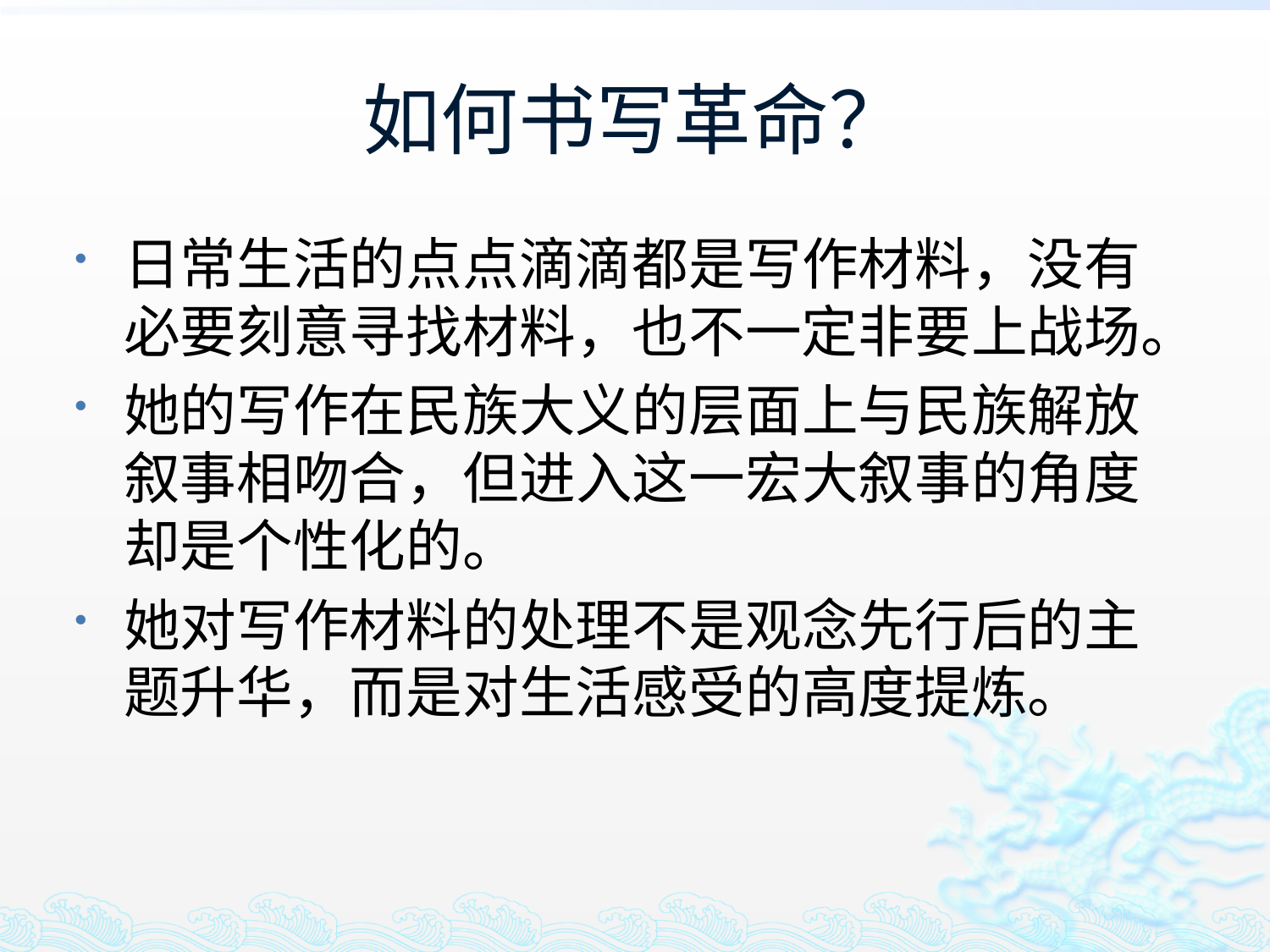

# 如何书写革命？
日常生活的点点滴滴都是写作材料，没有必要刻意寻找材料，也不一定非要上战场。
她的写作在民族大义的层面上与民族解放叙事相吻合，但进入这一宏大叙事的角度却是个性化的。
她对写作材料的处理不是观念先行后的主题升华，而是对生活感受的高度提炼。